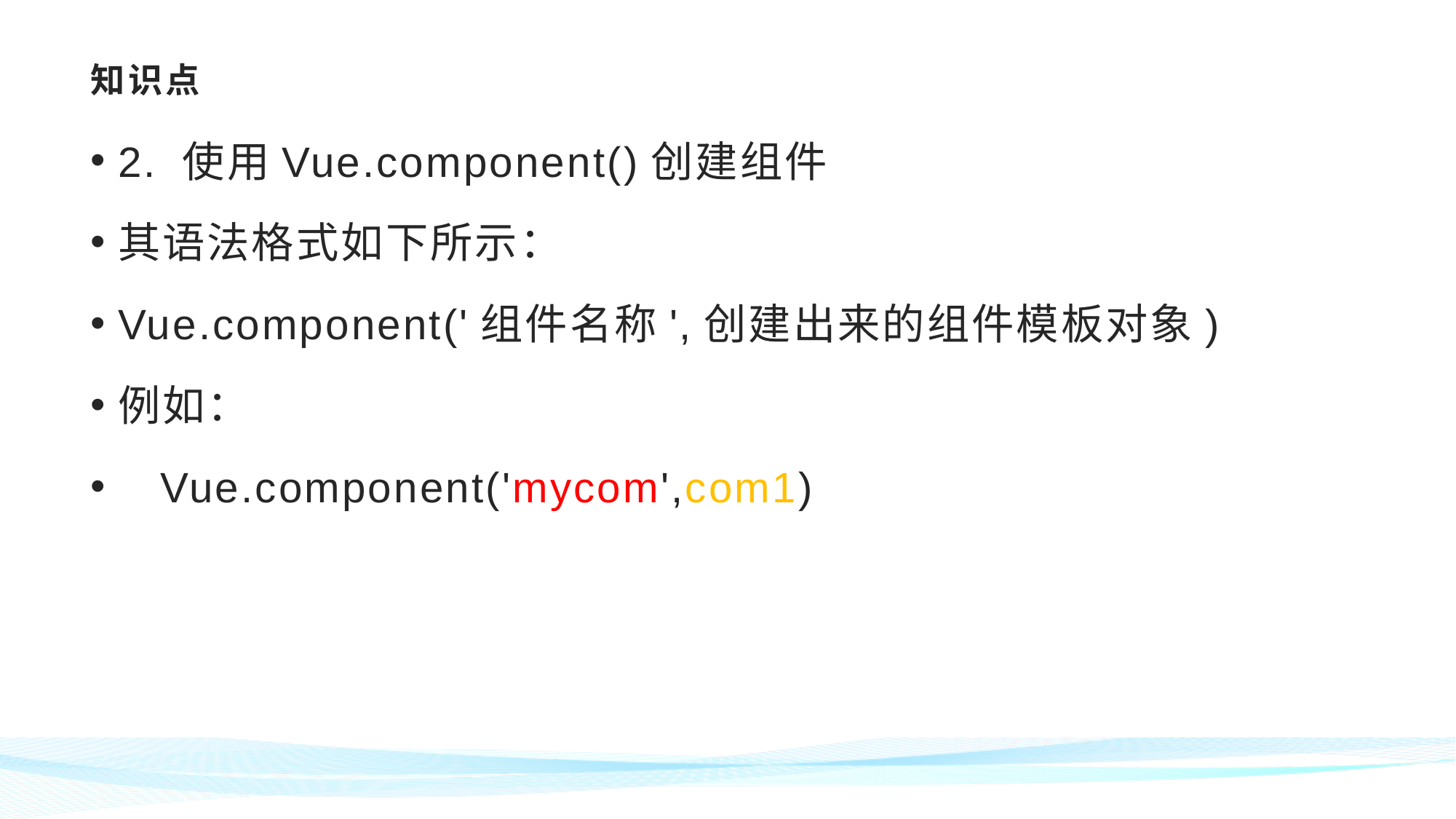

# 知识点
2. 使用Vue.component()创建组件
其语法格式如下所示：
Vue.component('组件名称',创建出来的组件模板对象)
例如：
   Vue.component('mycom',com1)